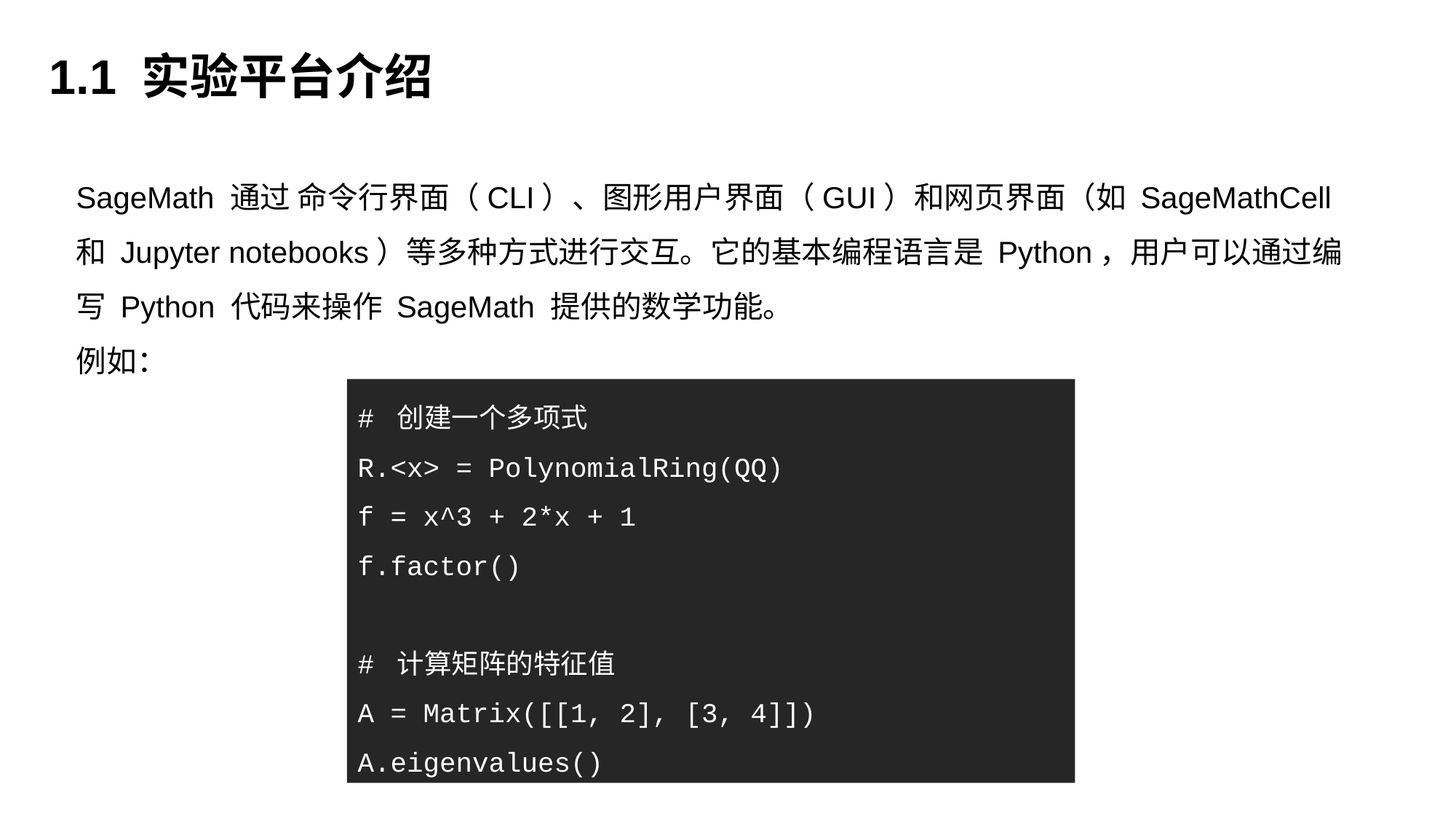

1.1 实验平台介绍
SageMath 通过 命令行界面（CLI）、图形用户界面（GUI）和网页界面（如 SageMathCell 和 Jupyter notebooks）等多种方式进行交互。它的基本编程语言是 Python，用户可以通过编写 Python 代码来操作 SageMath 提供的数学功能。
例如：
# 创建一个多项式
R.<x> = PolynomialRing(QQ)
f = x^3 + 2*x + 1
f.factor()

# 计算矩阵的特征值
A = Matrix([[1, 2], [3, 4]])
A.eigenvalues()
4